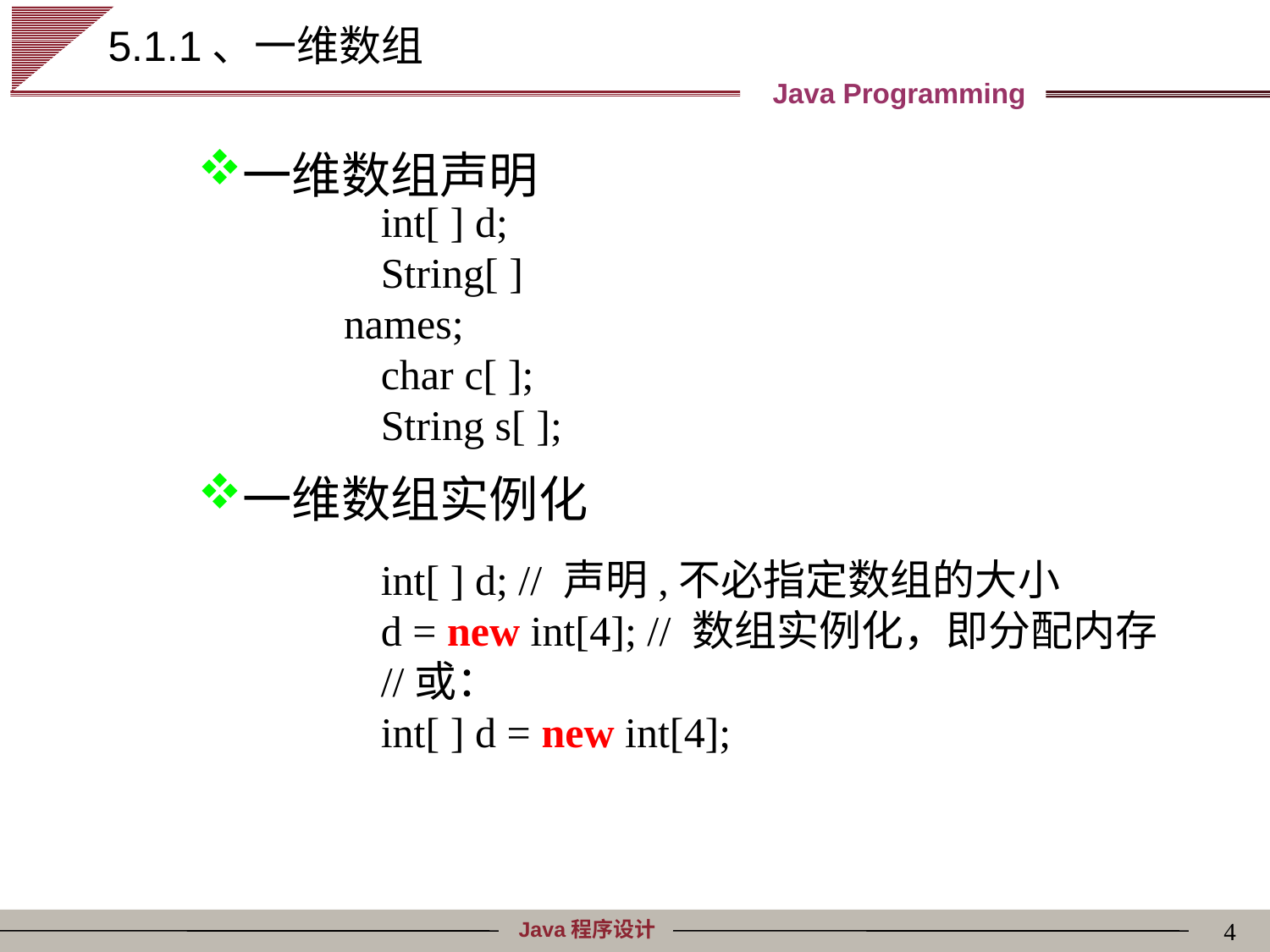

# 5.1.1、一维数组
一维数组声明
int[ ] d;
String[ ] names;
char c[ ];
String s[ ];
一维数组实例化
int[ ] d; // 声明,不必指定数组的大小
d = new int[4]; // 数组实例化，即分配内存
//或：
int[ ] d = new int[4];